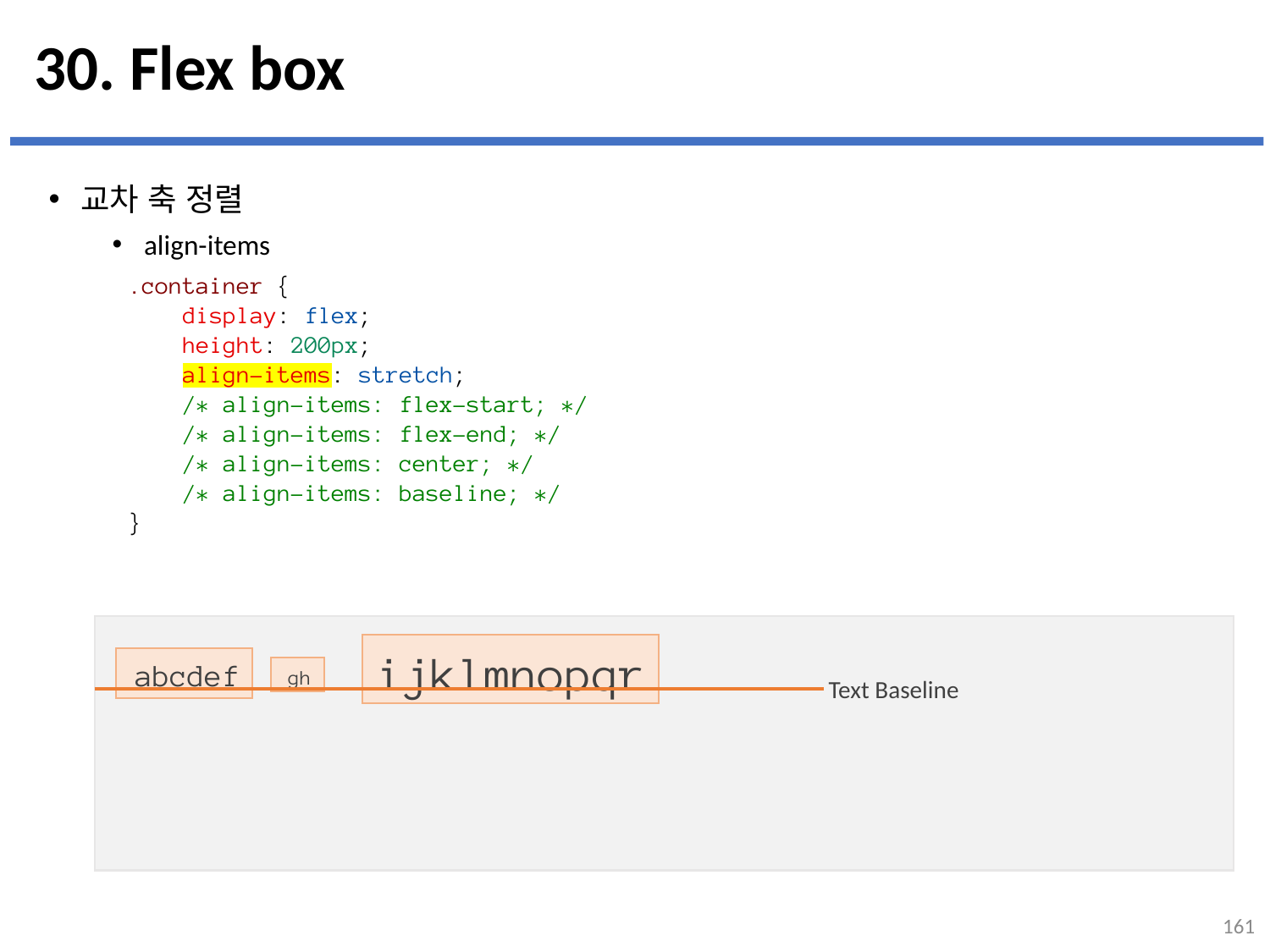

# 30. Flex box
교차 축 정렬
align-items

baseline – 아이템들을 텍스트 베이스라인 기준으로 정렬

.container {
    display: flex;
    height: 200px;
    align-items: stretch;
    /* align-items: flex-start; */
    /* align-items: flex-end; */
    /* align-items: center; */
    /* align-items: baseline; */
}

ijklmnopqr
abcdef
gh
Text Baseline
161